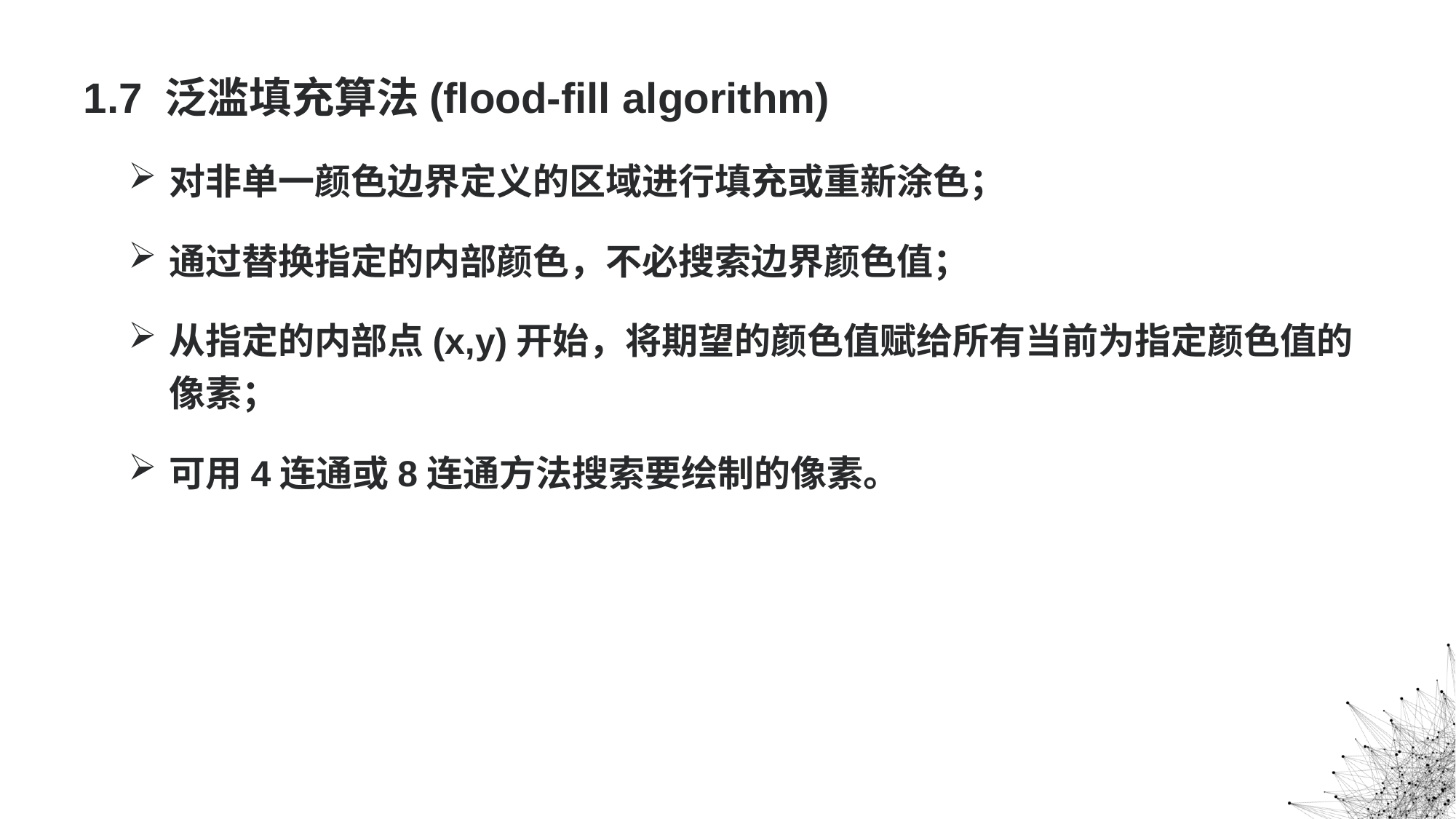

1.7 泛滥填充算法(flood-fill algorithm)
对非单一颜色边界定义的区域进行填充或重新涂色；
通过替换指定的内部颜色，不必搜索边界颜色值；
从指定的内部点(x,y)开始，将期望的颜色值赋给所有当前为指定颜色值的像素；
可用4连通或8连通方法搜索要绘制的像素。